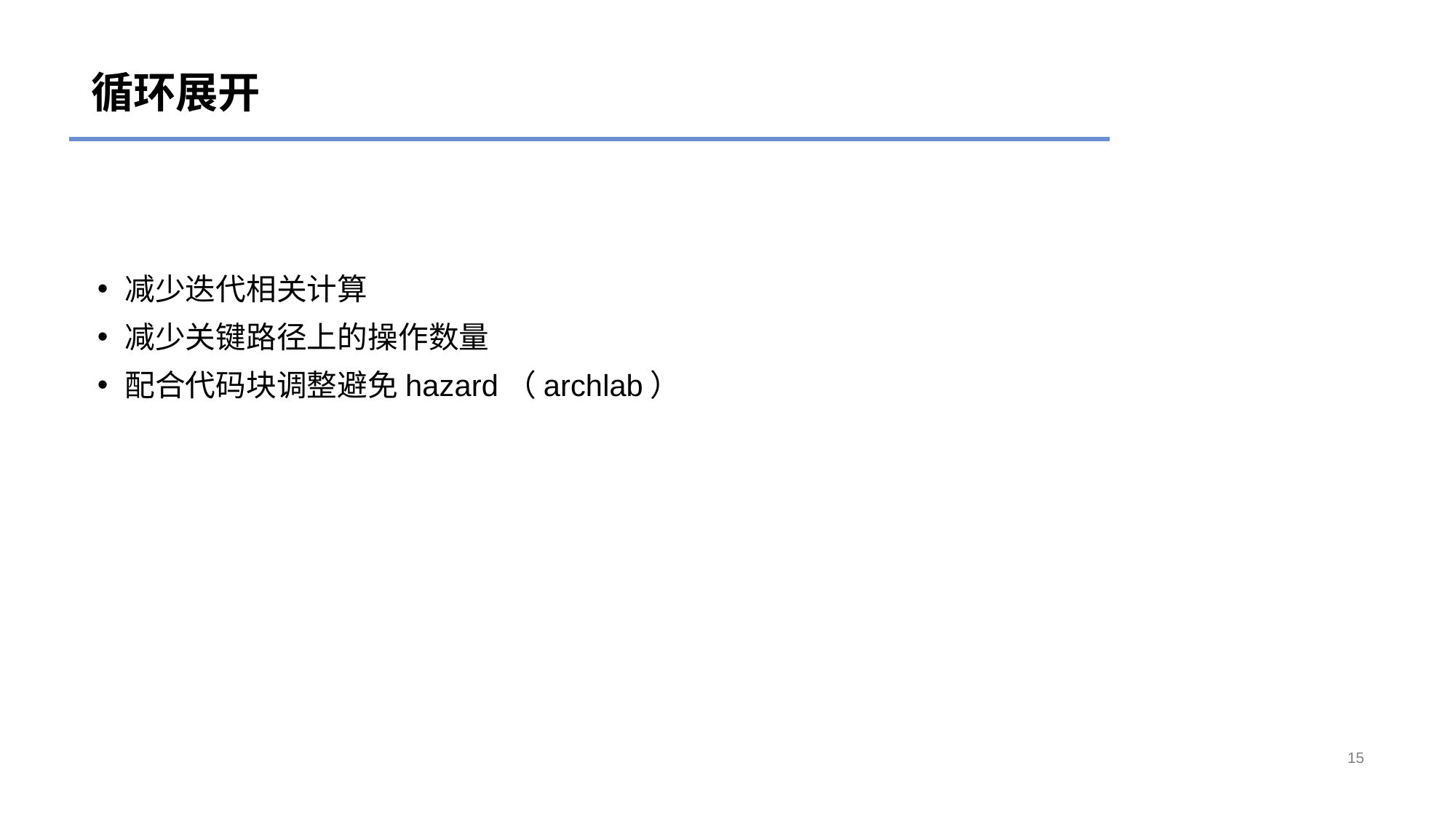

# 循环展开
减少迭代相关计算
减少关键路径上的操作数量
配合代码块调整避免hazard（archlab）
15